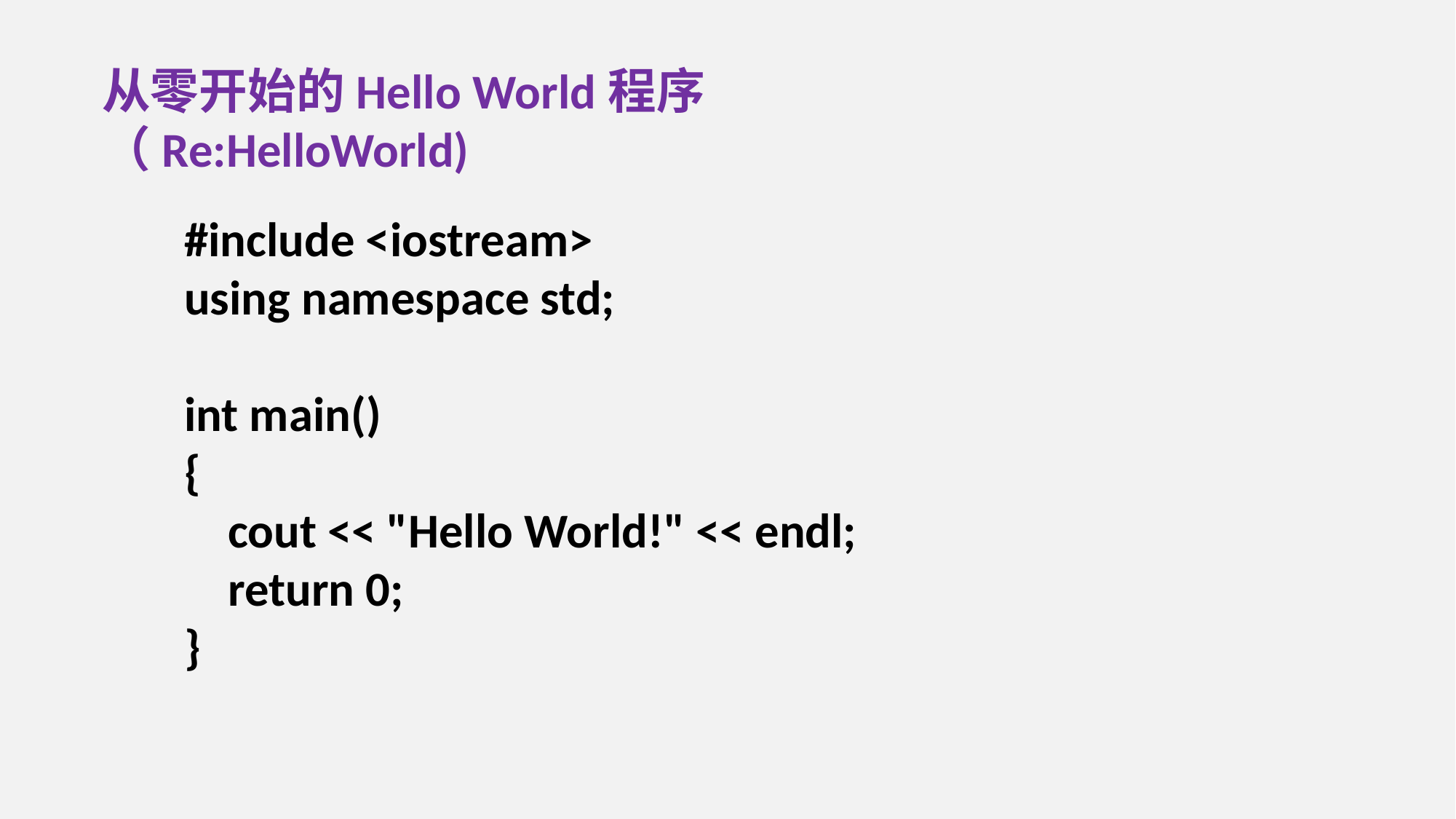

从零开始的Hello World程序（Re:HelloWorld)
#include <iostream>
using namespace std;

int main()
{
    cout << "Hello World!" << endl;
    return 0;
}